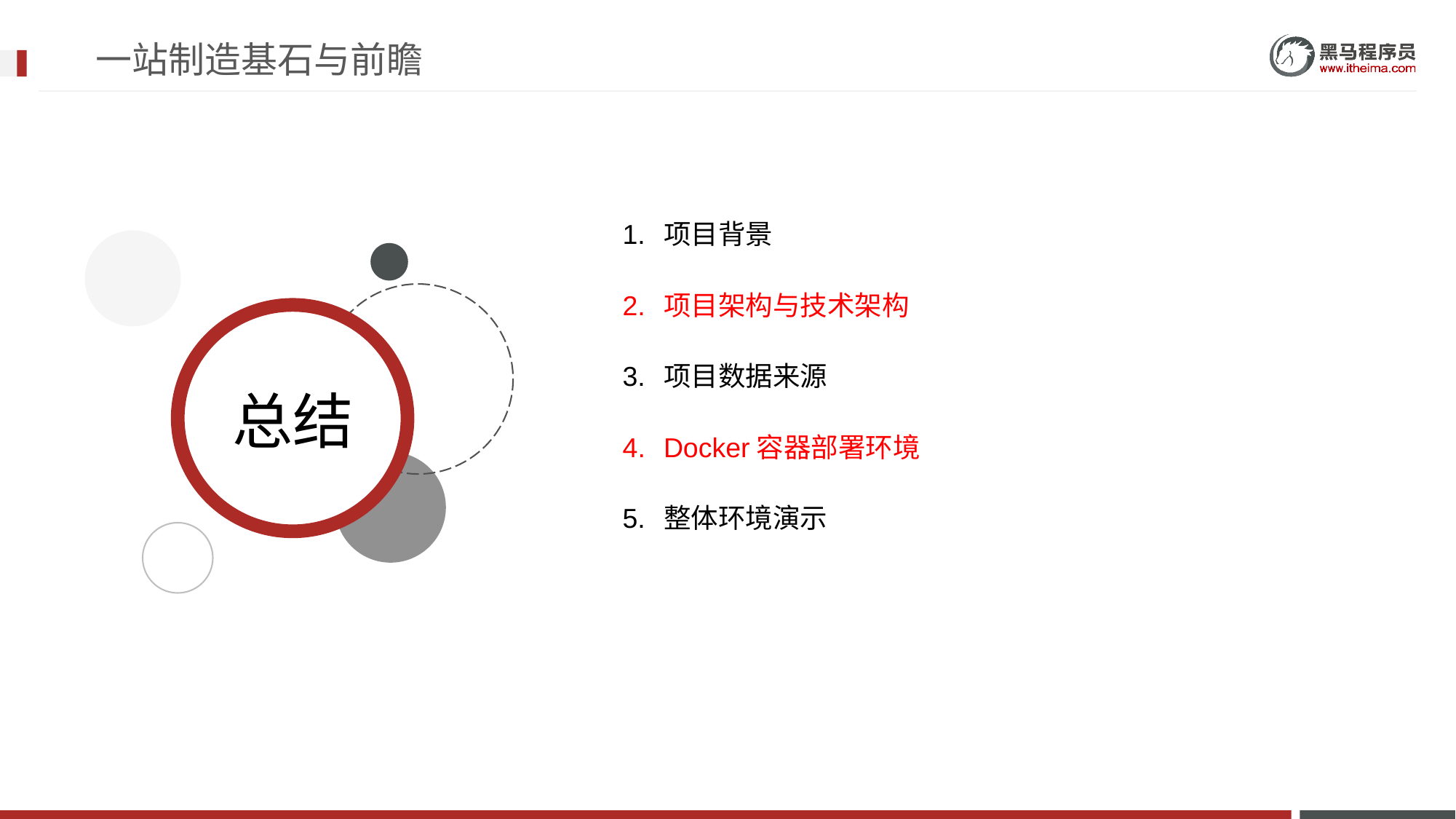

# 一站制造基石与前瞻
项目背景
项目架构与技术架构
项目数据来源
Docker容器部署环境
整体环境演示